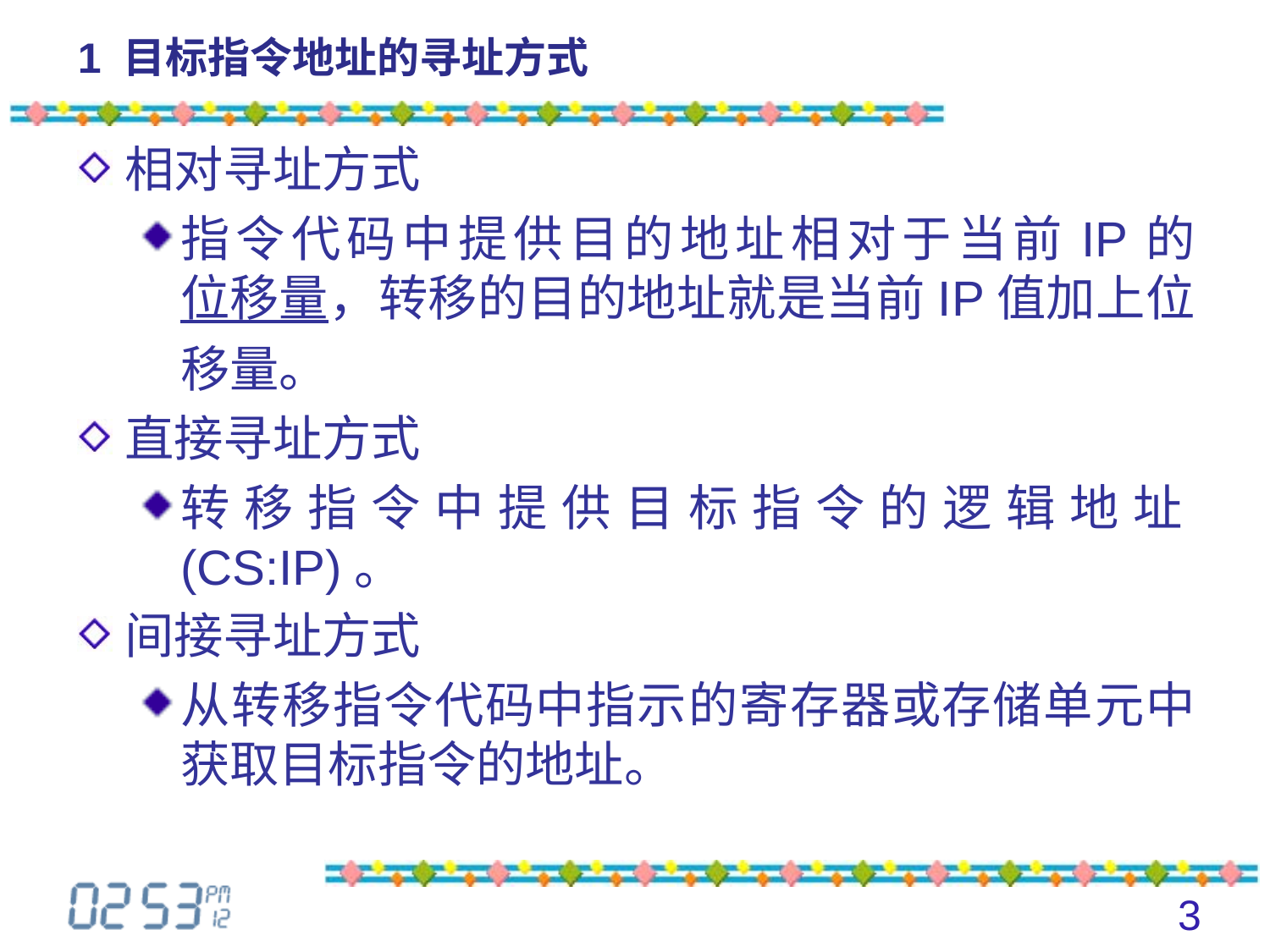

# 1 目标指令地址的寻址方式
相对寻址方式
指令代码中提供目的地址相对于当前IP的位移量，转移的目的地址就是当前IP值加上位移量。
直接寻址方式
转移指令中提供目标指令的逻辑地址(CS:IP)。
间接寻址方式
从转移指令代码中指示的寄存器或存储单元中获取目标指令的地址。